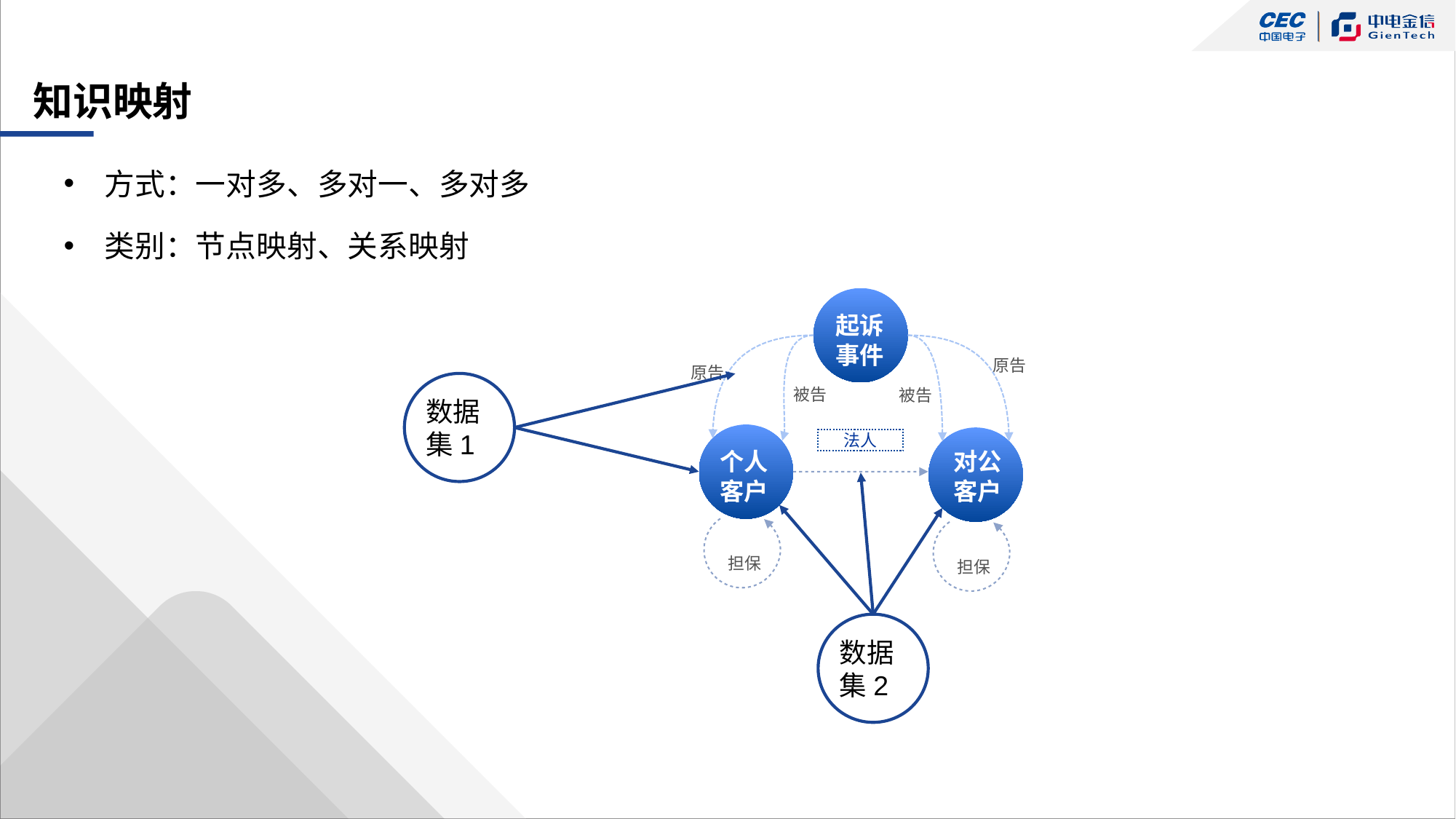

# 知识映射
方式：一对多、多对一、多对多
类别：节点映射、关系映射

起诉事件
原告
原告
数据集1
被告
被告

对公客户
法人
个人客户

担保
担保
数据集2